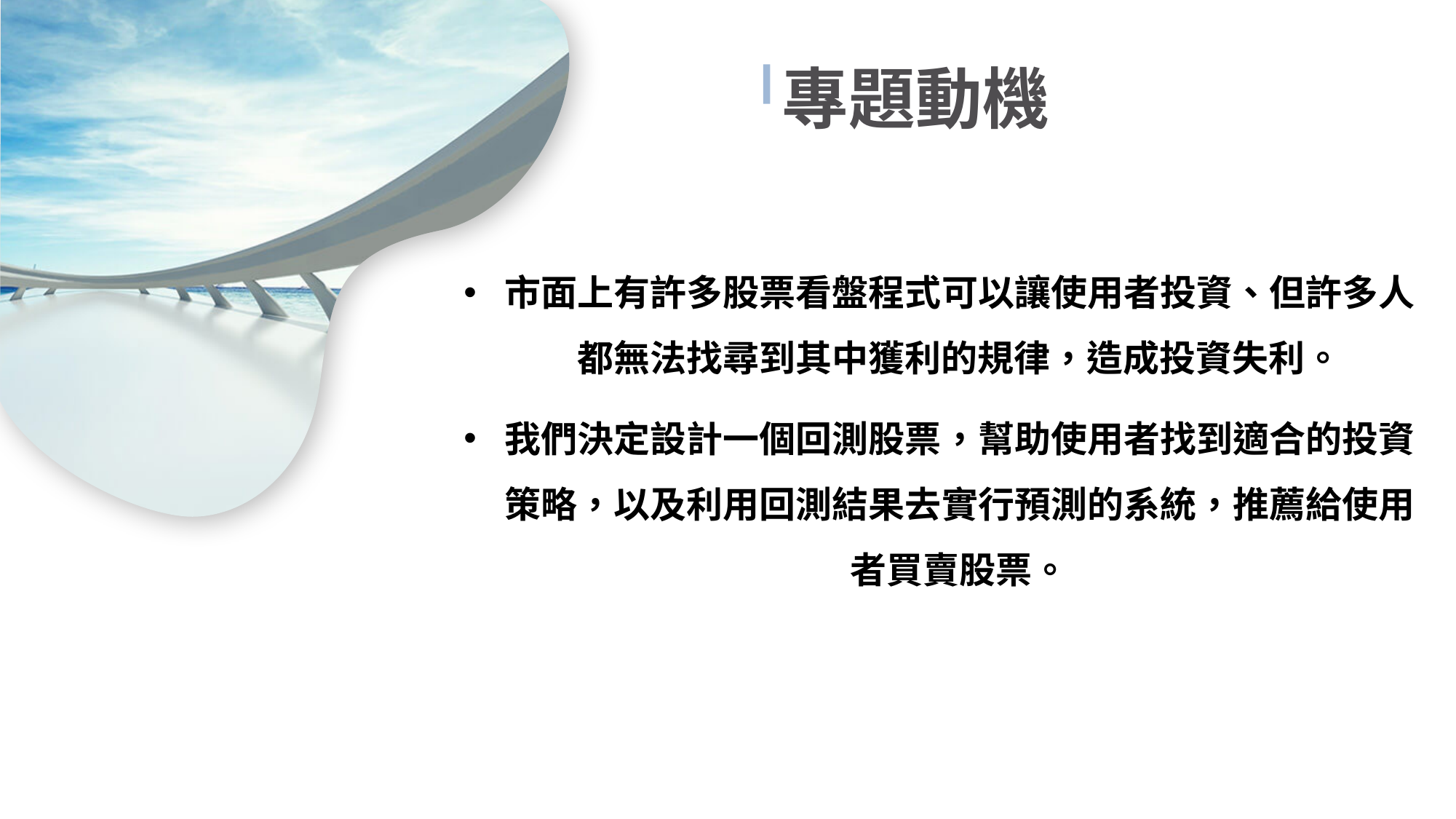

專題動機

市面上有許多股票看盤程式可以讓使用者投資、但許多人都無法找尋到其中獲利的規律，造成投資失利。
我們決定設計一個回測股票，幫助使用者找到適合的投資策略，以及利用回測結果去實行預測的系統，推薦給使用者買賣股票。